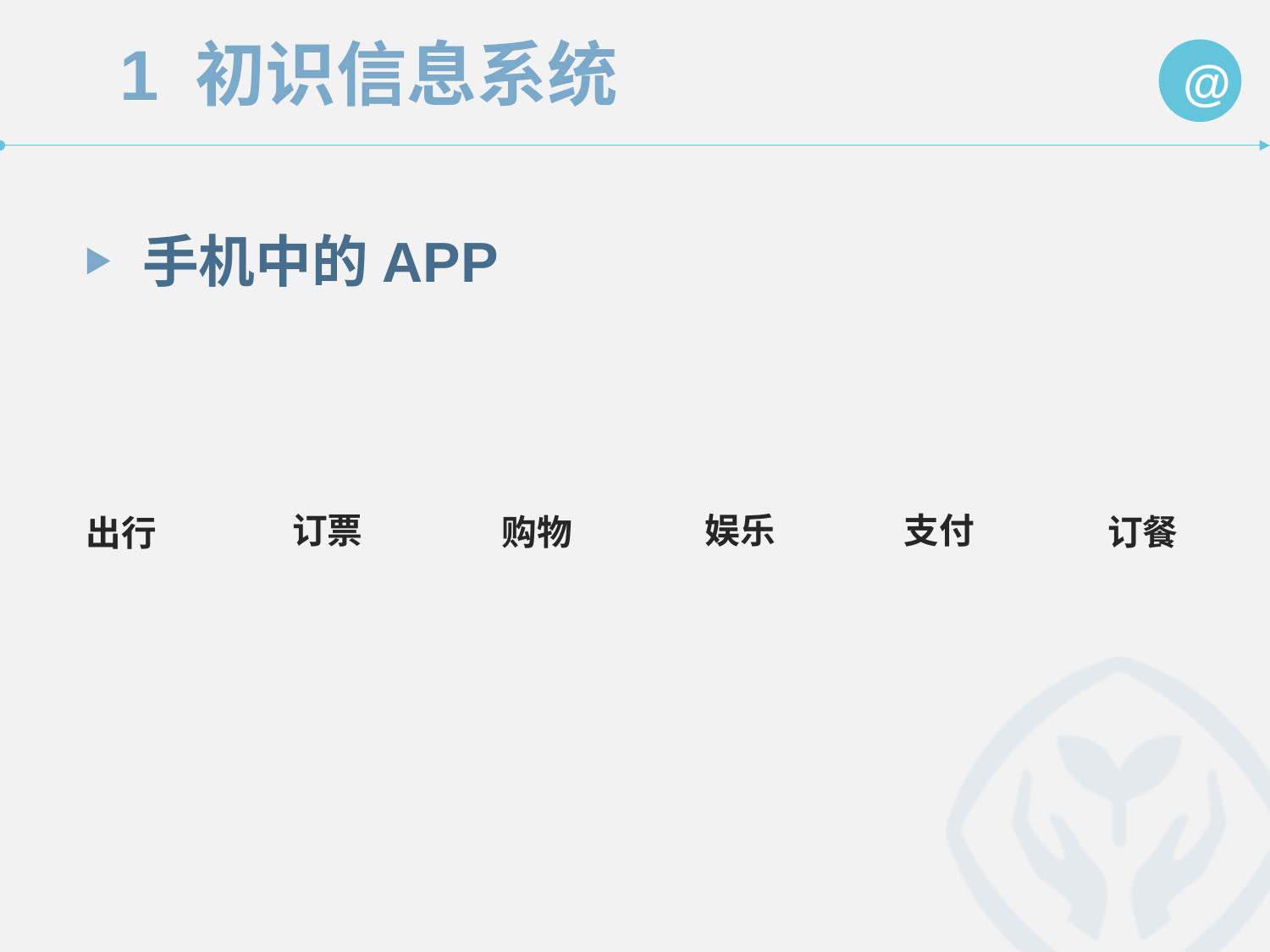

手机中的APP

娱乐
订票
支付
订餐
购物
出行